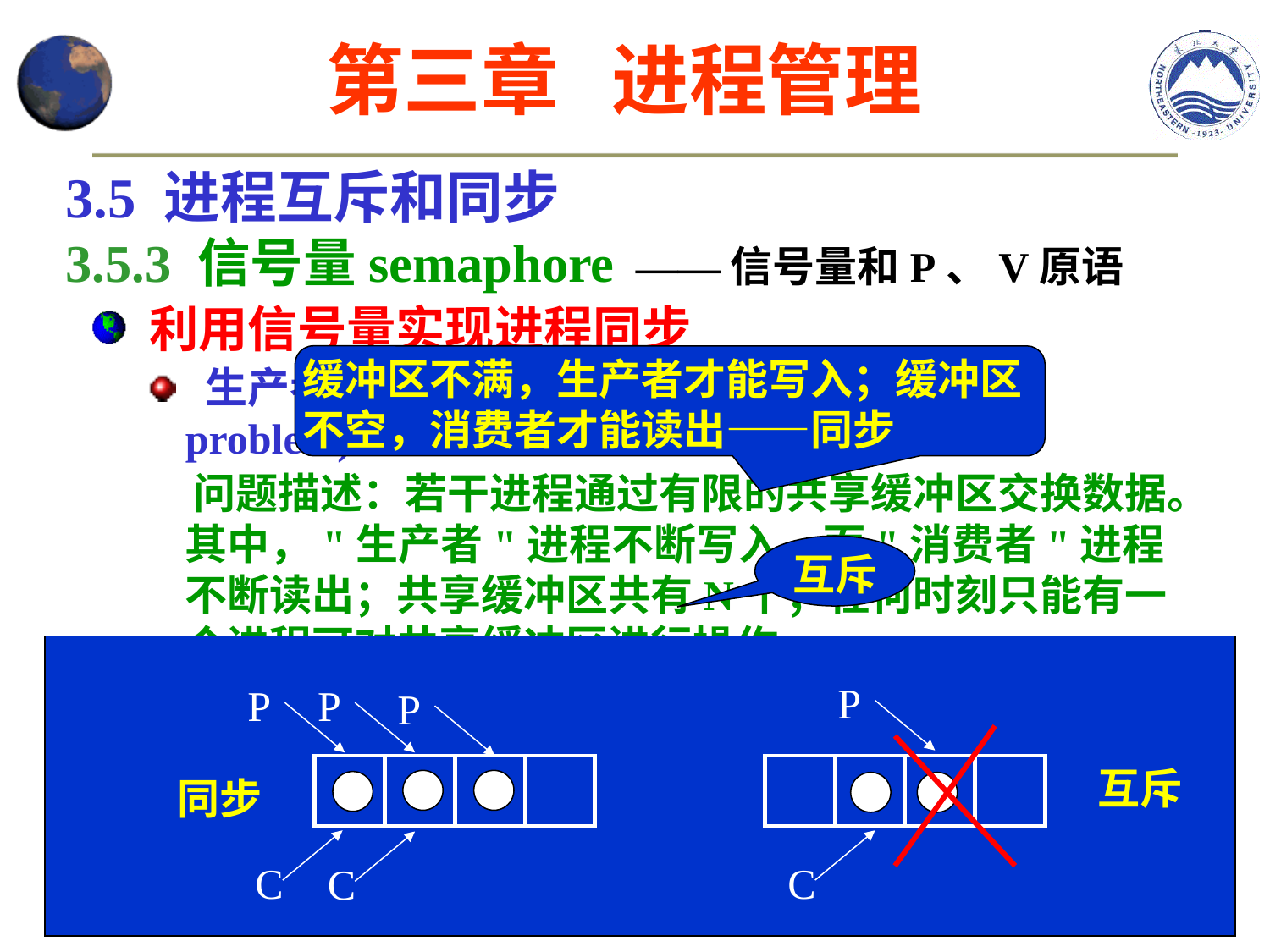

第三章   进程管理
3.5 进程互斥和同步
3.5.3 信号量semaphore  ——信号量和P、V原语
 利用信号量实现进程同步
 生产者/消费者问题 (the producer/consumer problem)
    问题描述：若干进程通过有限的共享缓冲区交换数据。其中，"生产者"进程不断写入，而"消费者"进程不断读出；共享缓冲区共有N个；任何时刻只能有一个进程可对共享缓冲区进行操作。
缓冲区不满，生产者才能写入；缓冲区不空，消费者才能读出——同步

互斥

Producer 1
Consumer 1

生产指针
消费指针
Producer 2
Consumer 2

...
...

Producer M
Consumer N

共享缓冲区
指针移动方向

满
空

P

C
P

P

P

互斥
同步

C

C